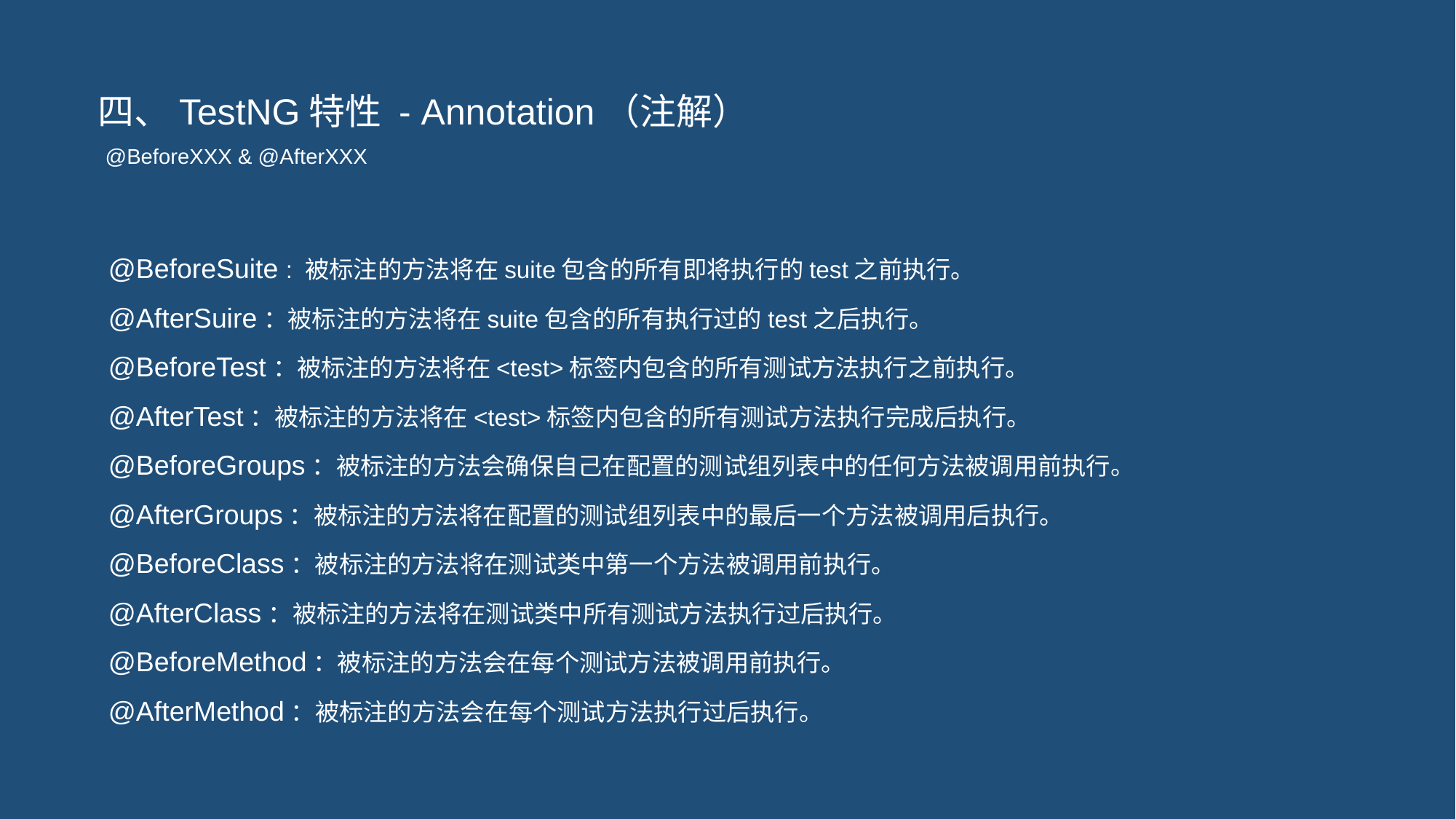

四、TestNG特性 - Annotation（注解）

@BeforeXXX & @AfterXXX
@BeforeSuite : 被标注的方法将在suite包含的所有即将执行的test之前执行。
@AfterSuire：被标注的方法将在suite包含的所有执行过的test之后执行。
@BeforeTest：被标注的方法将在<test>标签内包含的所有测试方法执行之前执行。
@AfterTest：被标注的方法将在<test>标签内包含的所有测试方法执行完成后执行。
@BeforeGroups：被标注的方法会确保自己在配置的测试组列表中的任何方法被调用前执行。
@AfterGroups：被标注的方法将在配置的测试组列表中的最后一个方法被调用后执行。
@BeforeClass：被标注的方法将在测试类中第一个方法被调用前执行。
@AfterClass：被标注的方法将在测试类中所有测试方法执行过后执行。
@BeforeMethod：被标注的方法会在每个测试方法被调用前执行。
@AfterMethod：被标注的方法会在每个测试方法执行过后执行。